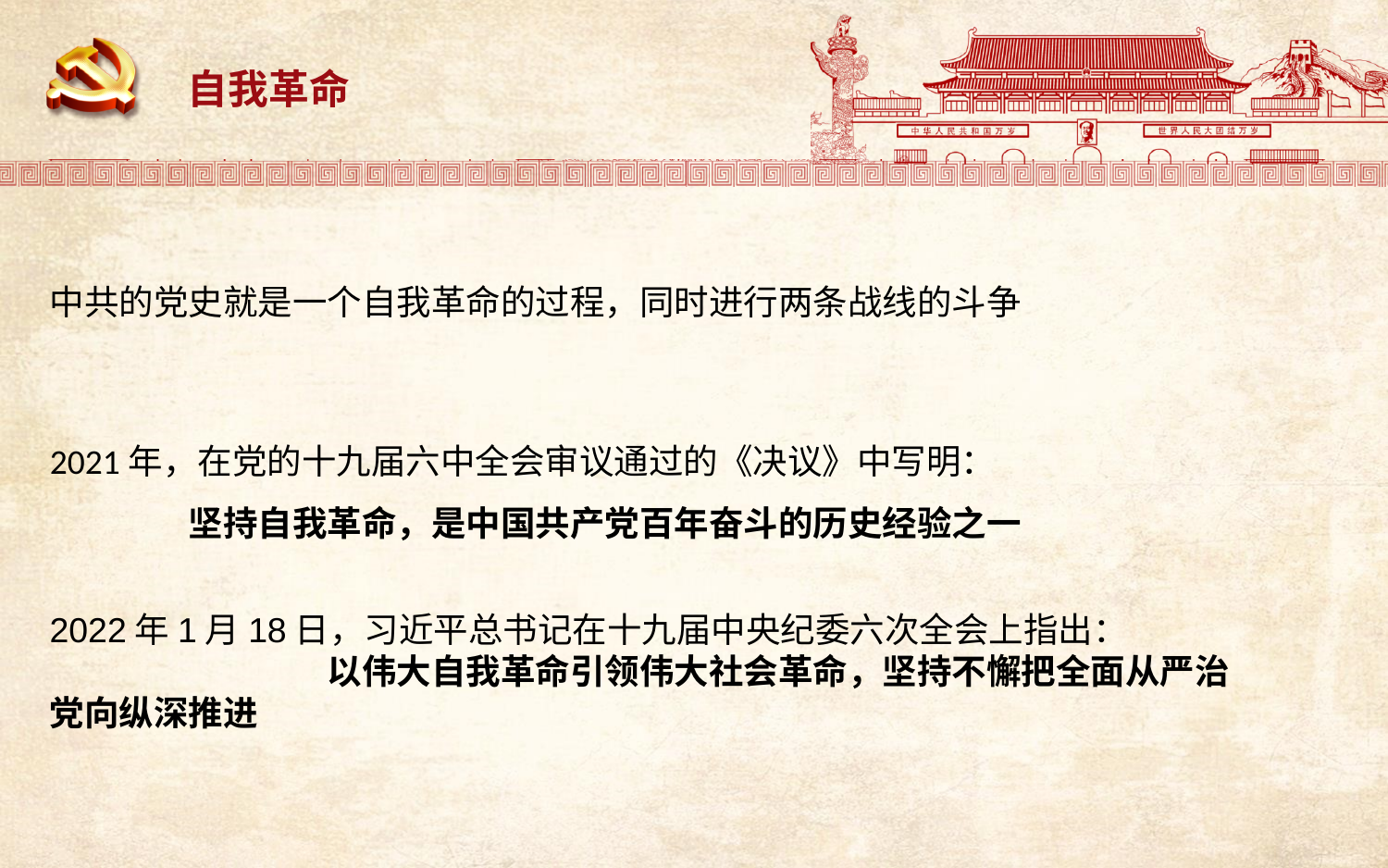

自我革命
中共的党史就是一个自我革命的过程，同时进行两条战线的斗争
2021年，在党的十九届六中全会审议通过的《决议》中写明：
	坚持自我革命，是中国共产党百年奋斗的历史经验之一
2022年1月18日，习近平总书记在十九届中央纪委六次全会上指出：
		以伟大自我革命引领伟大社会革命，坚持不懈把全面从严治党向纵深推进